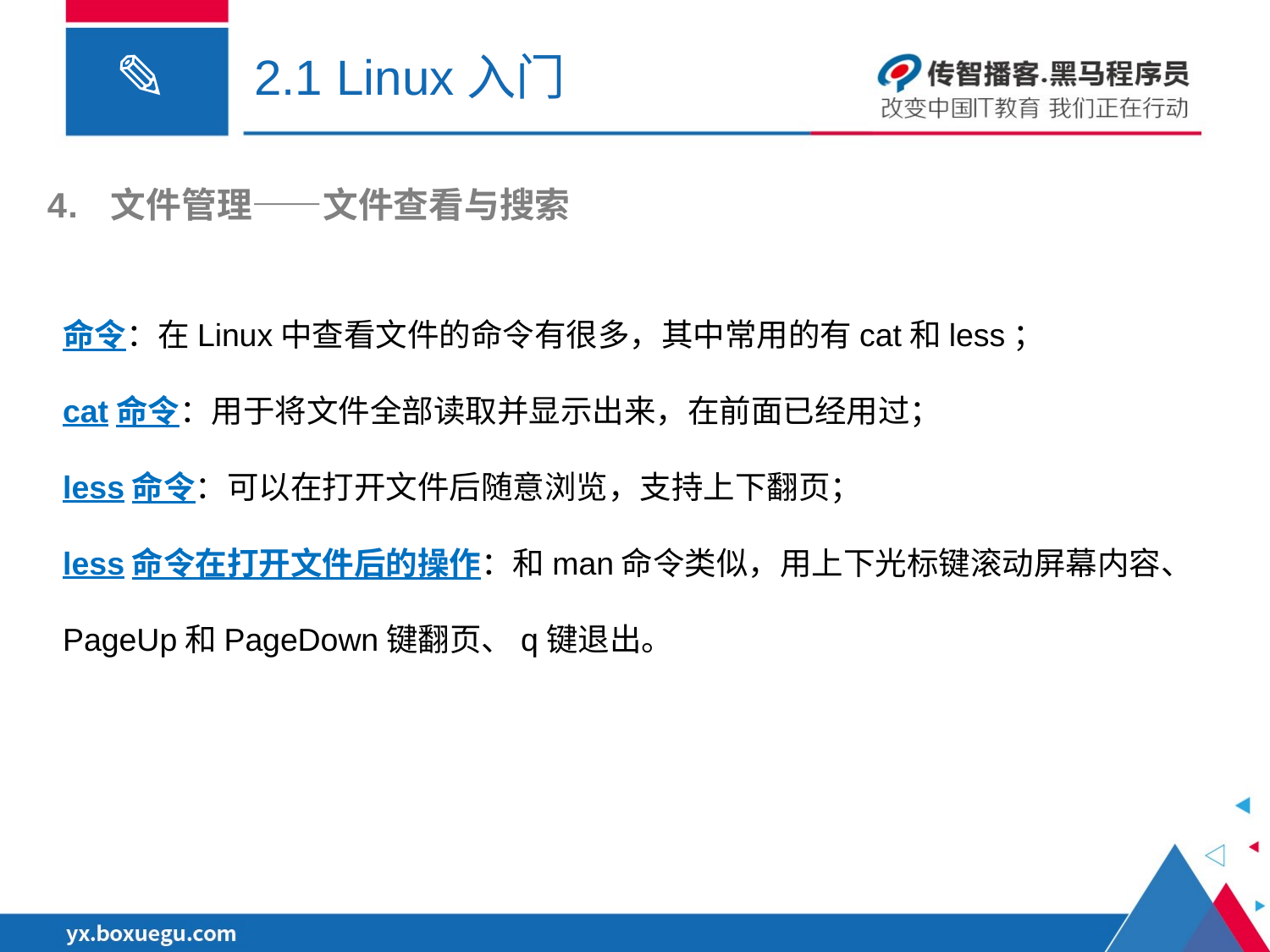

# 2.1 Linux入门
文件管理——文件查看与搜索
命令：在Linux中查看文件的命令有很多，其中常用的有cat和less；
cat命令：用于将文件全部读取并显示出来，在前面已经用过；
less命令：可以在打开文件后随意浏览，支持上下翻页；
less命令在打开文件后的操作：和man命令类似，用上下光标键滚动屏幕内容、PageUp和PageDown键翻页、q键退出。